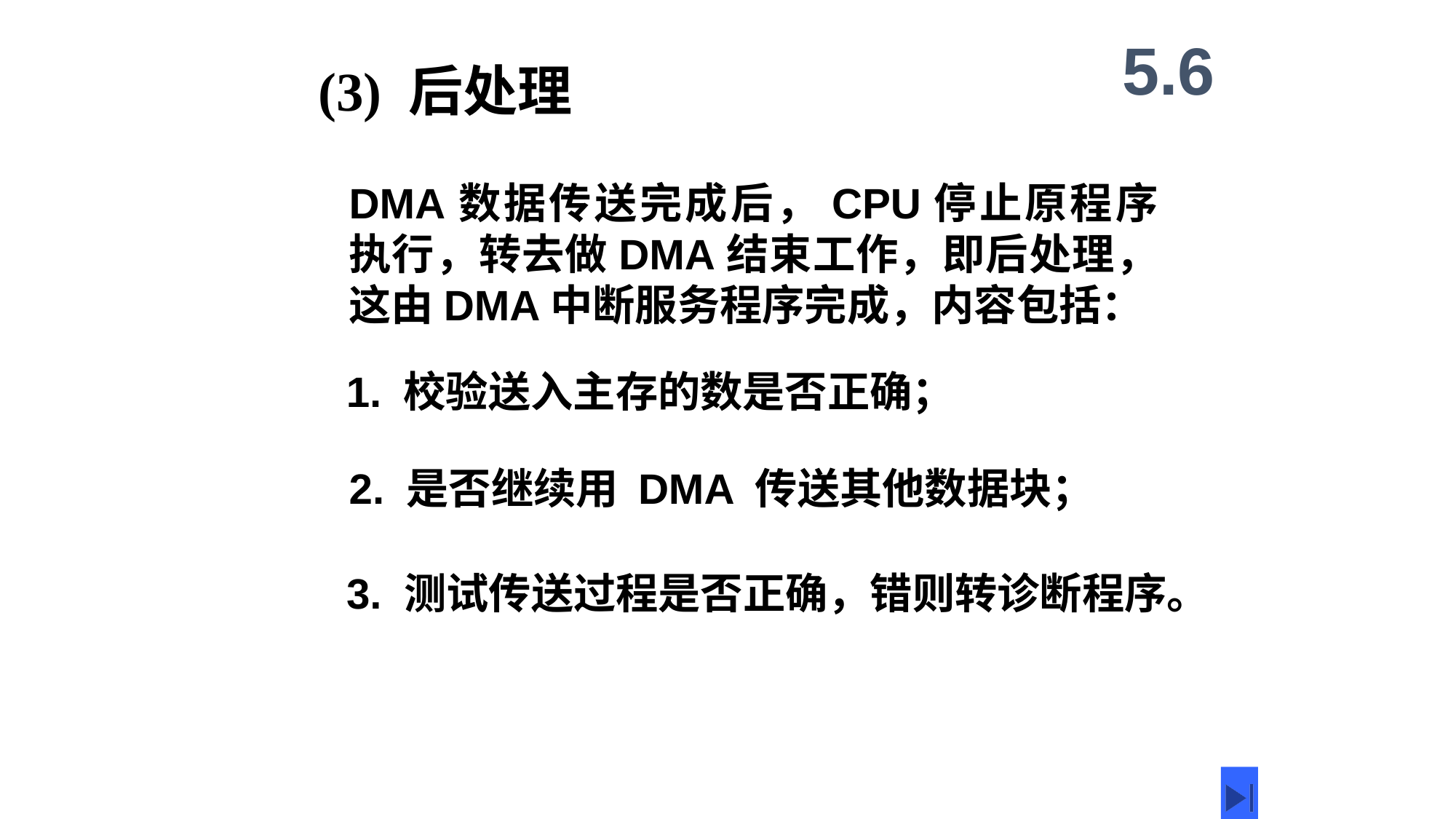

5.6
(3) 后处理
DMA数据传送完成后，CPU停止原程序执行，转去做DMA结束工作，即后处理，这由DMA中断服务程序完成，内容包括：
1. 校验送入主存的数是否正确；
2. 是否继续用 DMA 传送其他数据块；
3. 测试传送过程是否正确，错则转诊断程序。